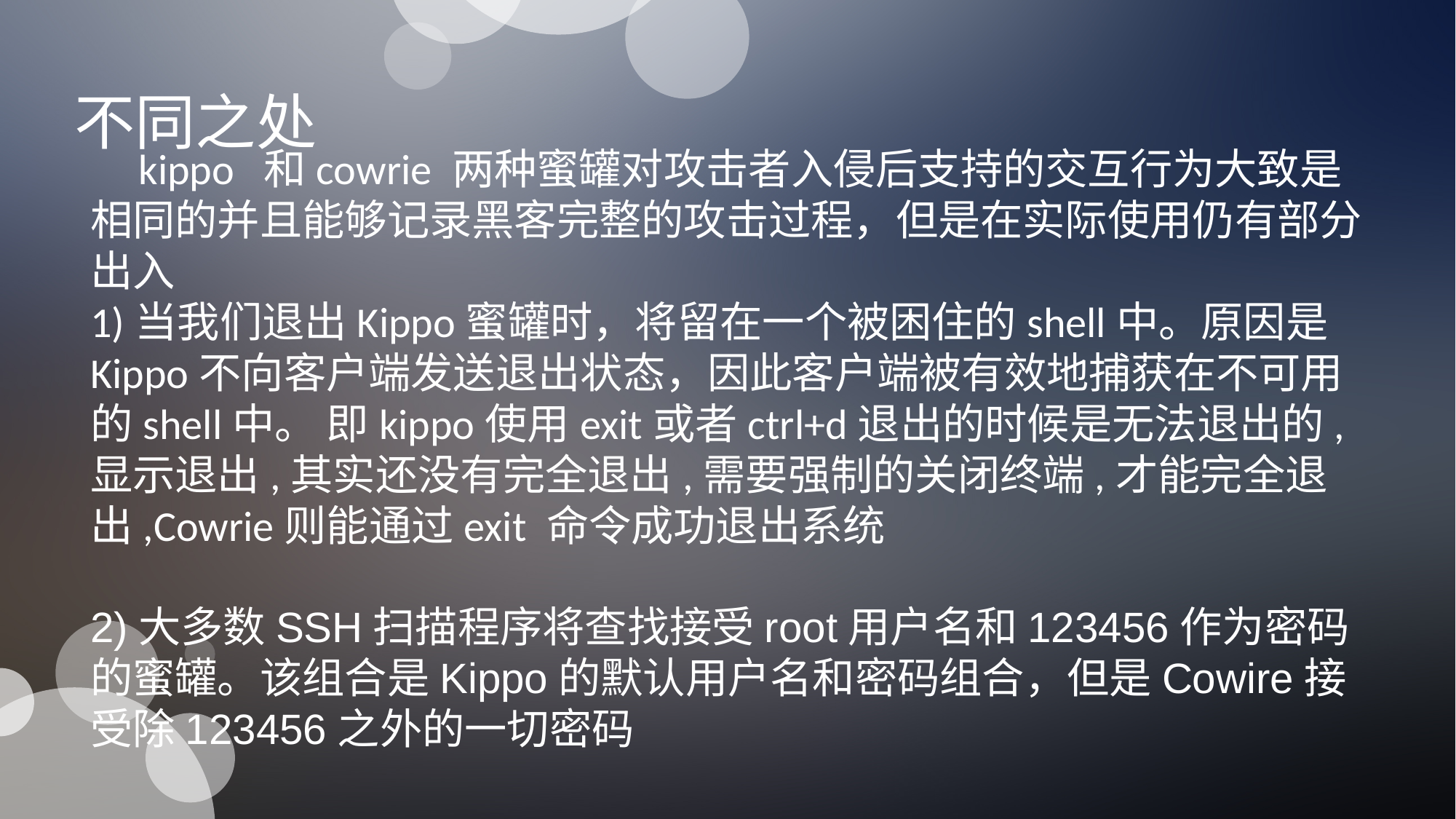

kippo  和cowrie 两种蜜罐对攻击者入侵后支持的交互行为大致是相同的并且能够记录黑客完整的攻击过程，但是在实际使用仍有部分出入
1)当我们退出Kippo蜜罐时，将留在一个被困住的shell中。原因是Kippo不向客户端发送退出状态，因此客户端被有效地捕获在不可用的shell中。 即kippo使用exit或者ctrl+d退出的时候是无法退出的,显示退出,其实还没有完全退出,需要强制的关闭终端,才能完全退出,Cowrie则能通过exit 命令成功退出系统

2)大多数SSH扫描程序将查找接受root用户名和123456作为密码的蜜罐。该组合是Kippo的默认用户名和密码组合，但是Cowire接受除123456之外的一切密码

不同之处